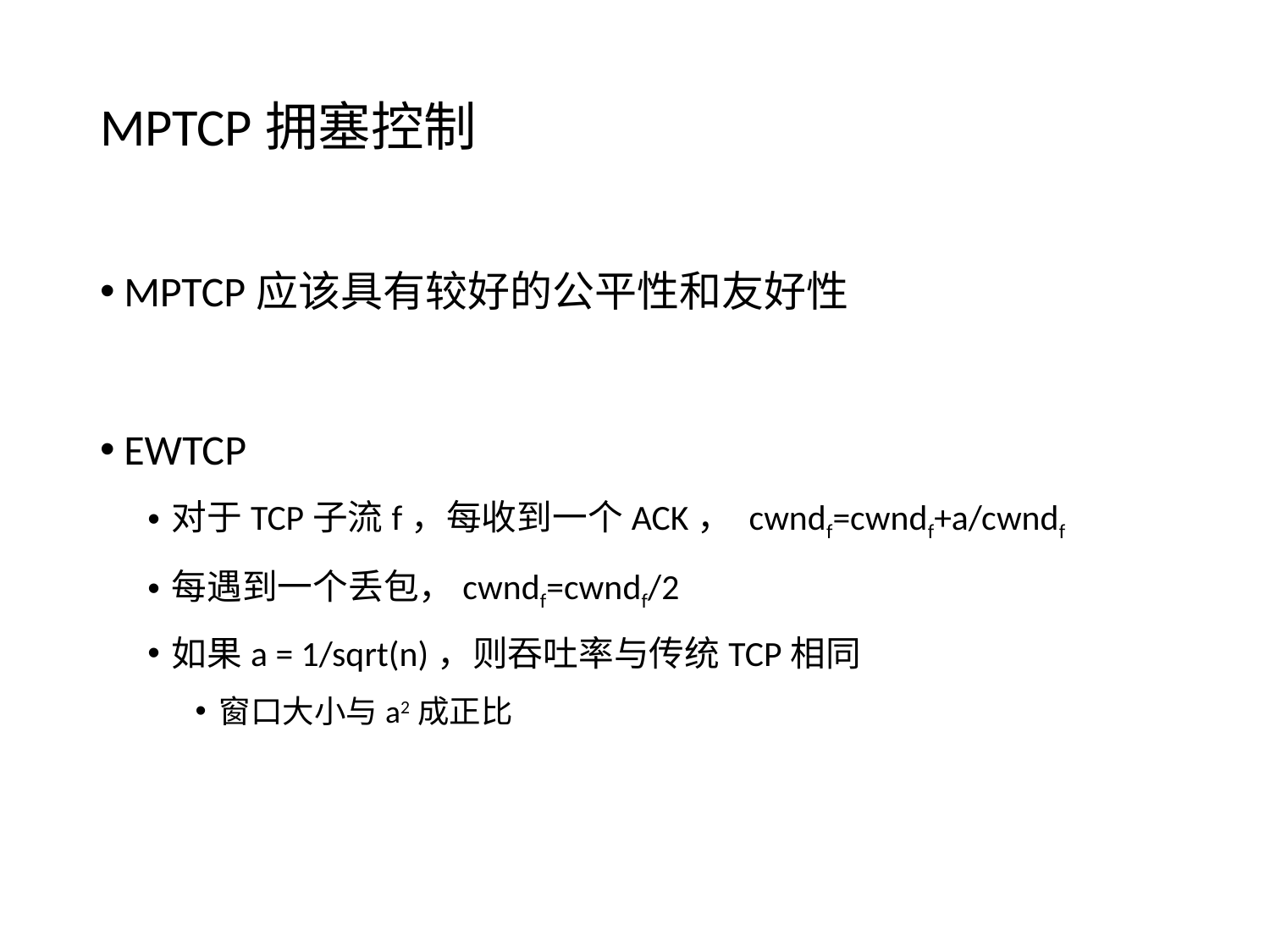

# MPTCP拥塞控制
MPTCP应该具有较好的公平性和友好性

EWTCP
对于TCP子流f，每收到一个ACK， cwndf=cwndf+a/cwndf
每遇到一个丢包，cwndf=cwndf/2
如果a = 1/sqrt(n)，则吞吐率与传统TCP相同
窗口大小与a2成正比
82